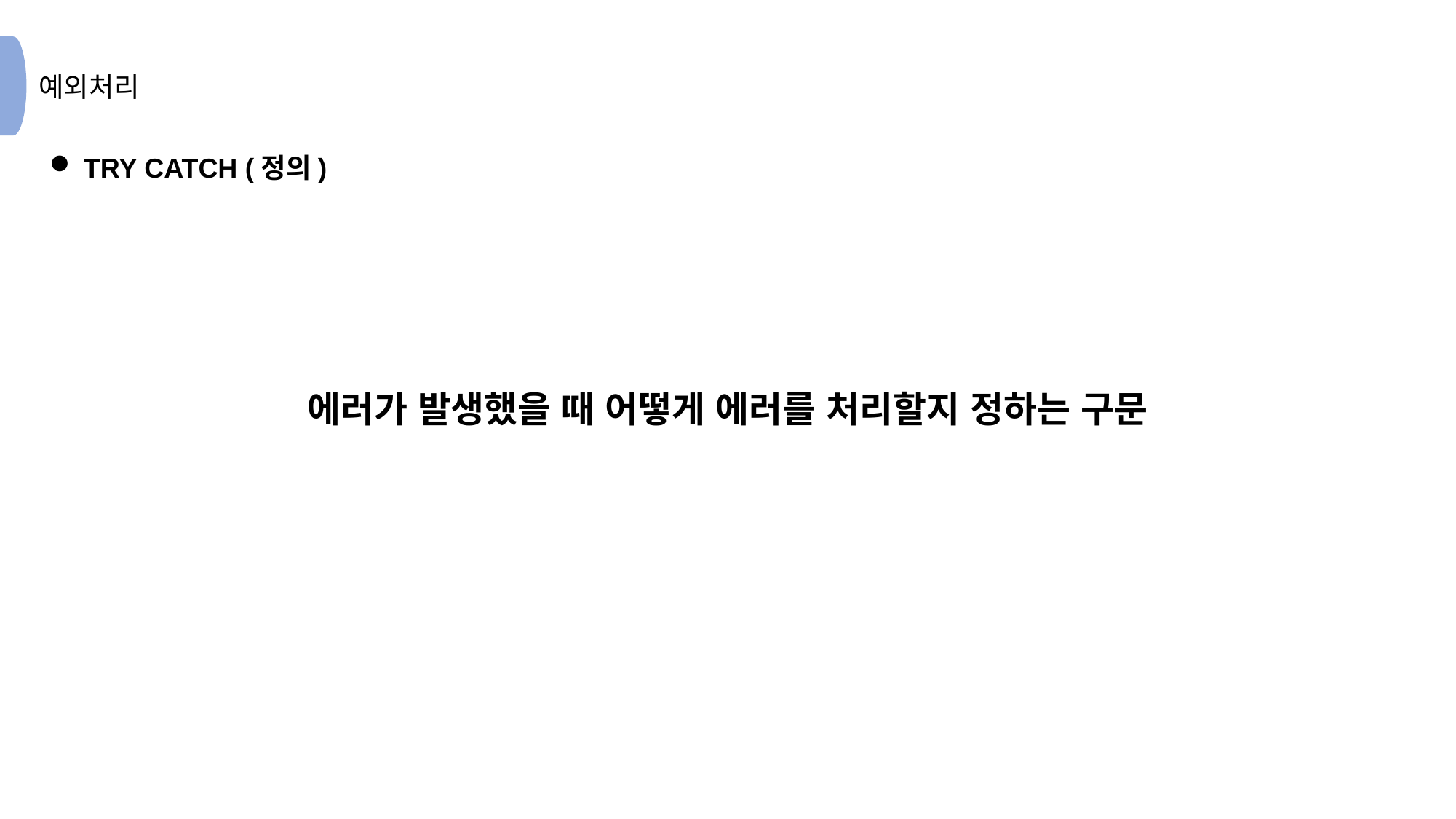

TRY CATCH (정의)
에러가 발생했을 때 어떻게 에러를 처리할지 정하는 구문